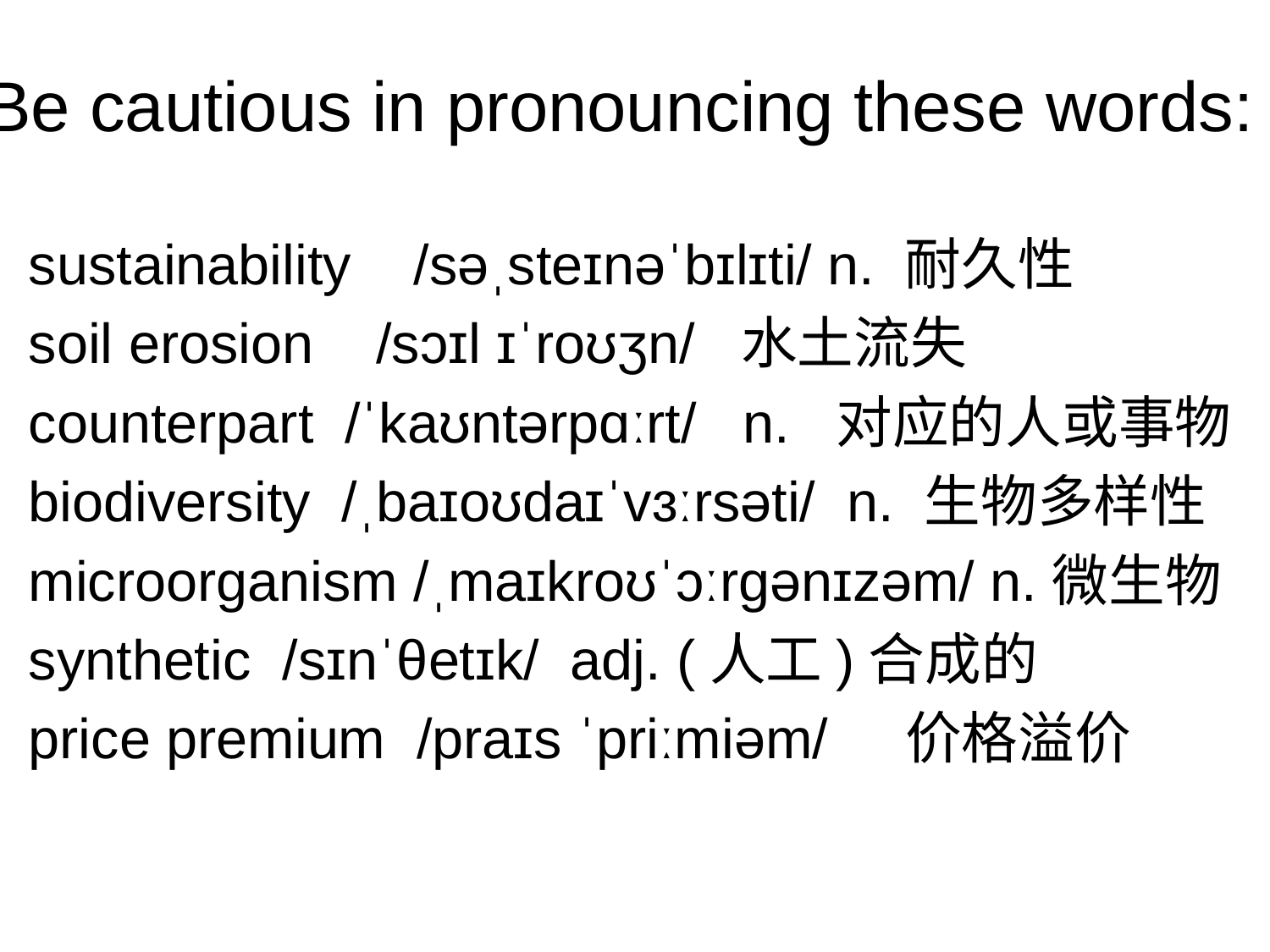

# Be cautious in pronouncing these words:
sustainability    /səˌsteɪnəˈbɪlɪti/ n. 耐久性
soil erosion    /sɔɪl ɪˈroʊʒn/  水土流失
counterpart  /ˈkaʊntərpɑːrt/   n.  对应的人或事物
biodiversity  /ˌbaɪoʊdaɪˈvɜːrsəti/  n. 生物多样性
microorganism /ˌmaɪkroʊˈɔːrɡənɪzəm/ n.微生物
synthetic  /sɪnˈθetɪk/  adj. (人工)合成的
price premium  /praɪs ˈpriːmiəm/    价格溢价